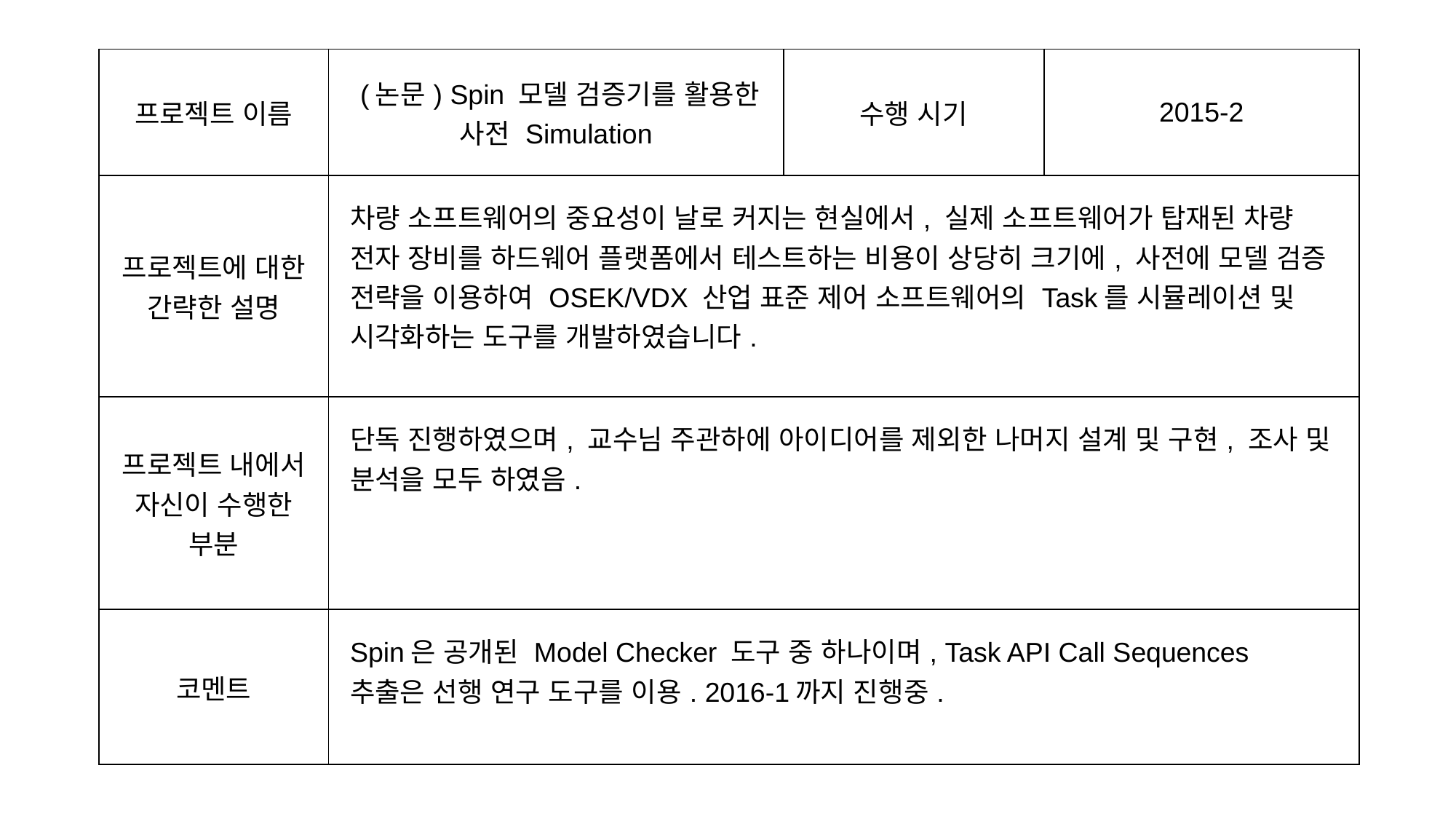

| 프로젝트 이름 | (논문) Spin 모델 검증기를 활용한 사전 Simulation | 수행 시기 | 2015-2 |
| --- | --- | --- | --- |
| 프로젝트에 대한 간략한 설명 | 차량 소프트웨어의 중요성이 날로 커지는 현실에서, 실제 소프트웨어가 탑재된 차량 전자 장비를 하드웨어 플랫폼에서 테스트하는 비용이 상당히 크기에, 사전에 모델 검증 전략을 이용하여 OSEK/VDX 산업 표준 제어 소프트웨어의 Task를 시뮬레이션 및 시각화하는 도구를 개발하였습니다. |  |  |
| 프로젝트 내에서 자신이 수행한 부분 | 단독 진행하였으며, 교수님 주관하에 아이디어를 제외한 나머지 설계 및 구현, 조사 및 분석을 모두 하였음. |  |  |
| 코멘트 | Spin은 공개된 Model Checker 도구 중 하나이며, Task API Call Sequences 추출은 선행 연구 도구를 이용. 2016-1까지 진행중. |  |  |